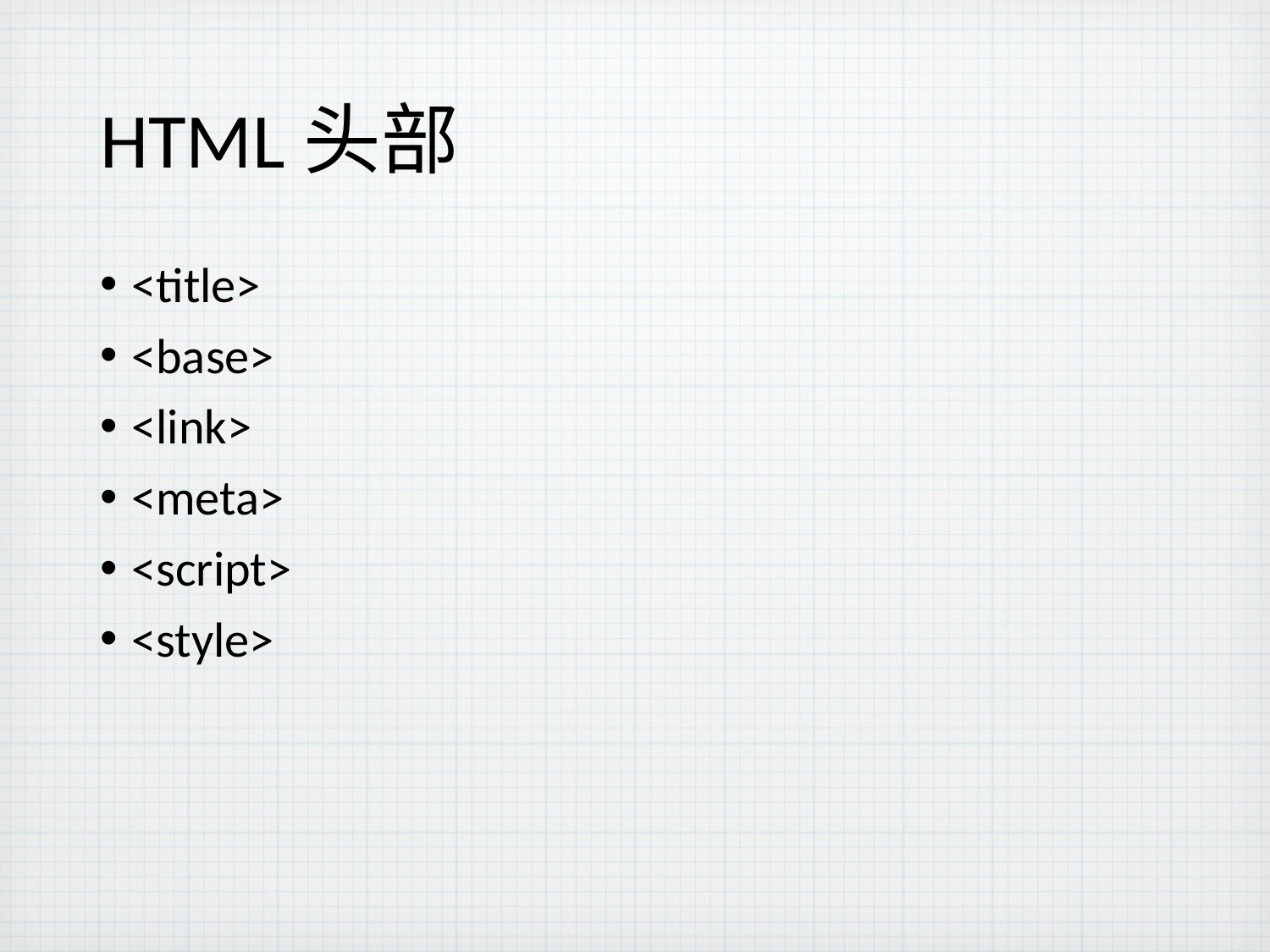

# HTML头部
<title>
<base>
<link>
<meta>
<script>
<style>